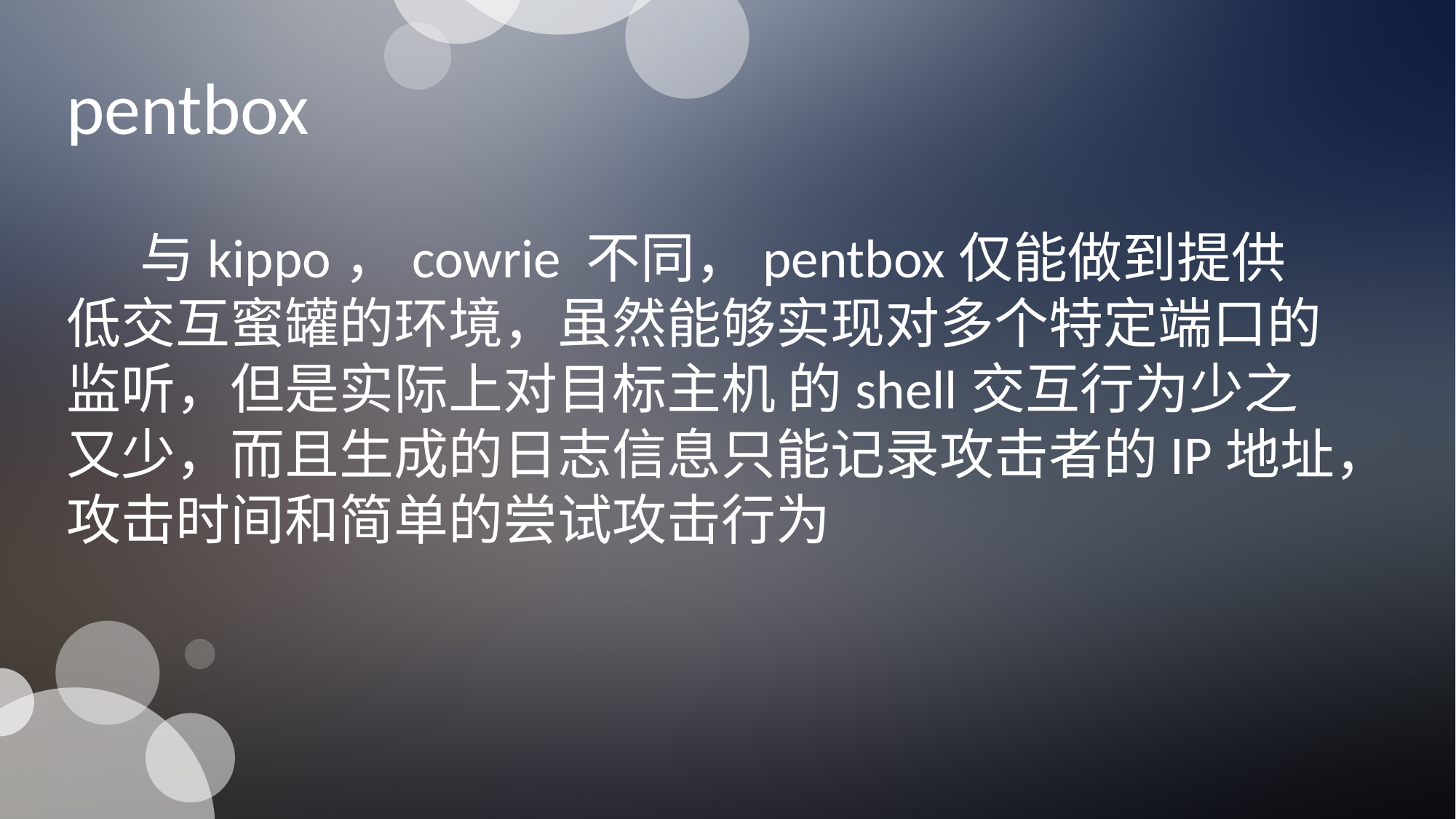

pentbox
     与kippo，cowrie 不同，pentbox仅能做到提供低交互蜜罐的环境，虽然能够实现对多个特定端口的监听，但是实际上对目标主机 的shell交互行为少之又少，而且生成的日志信息只能记录攻击者的IP地址，攻击时间和简单的尝试攻击行为